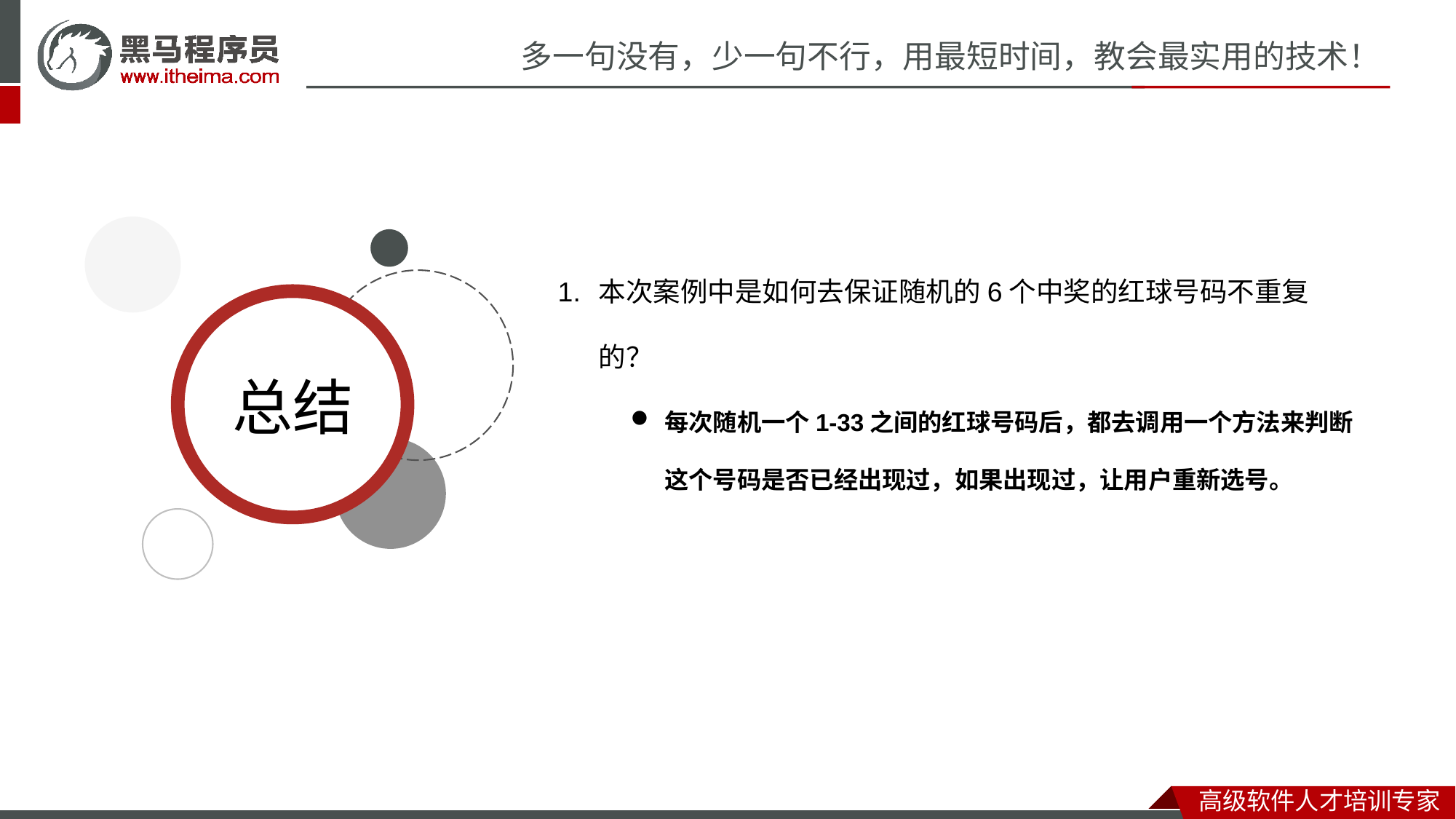

本次案例中是如何去保证随机的6个中奖的红球号码不重复的？
每次随机一个1-33之间的红球号码后，都去调用一个方法来判断这个号码是否已经出现过，如果出现过，让用户重新选号。